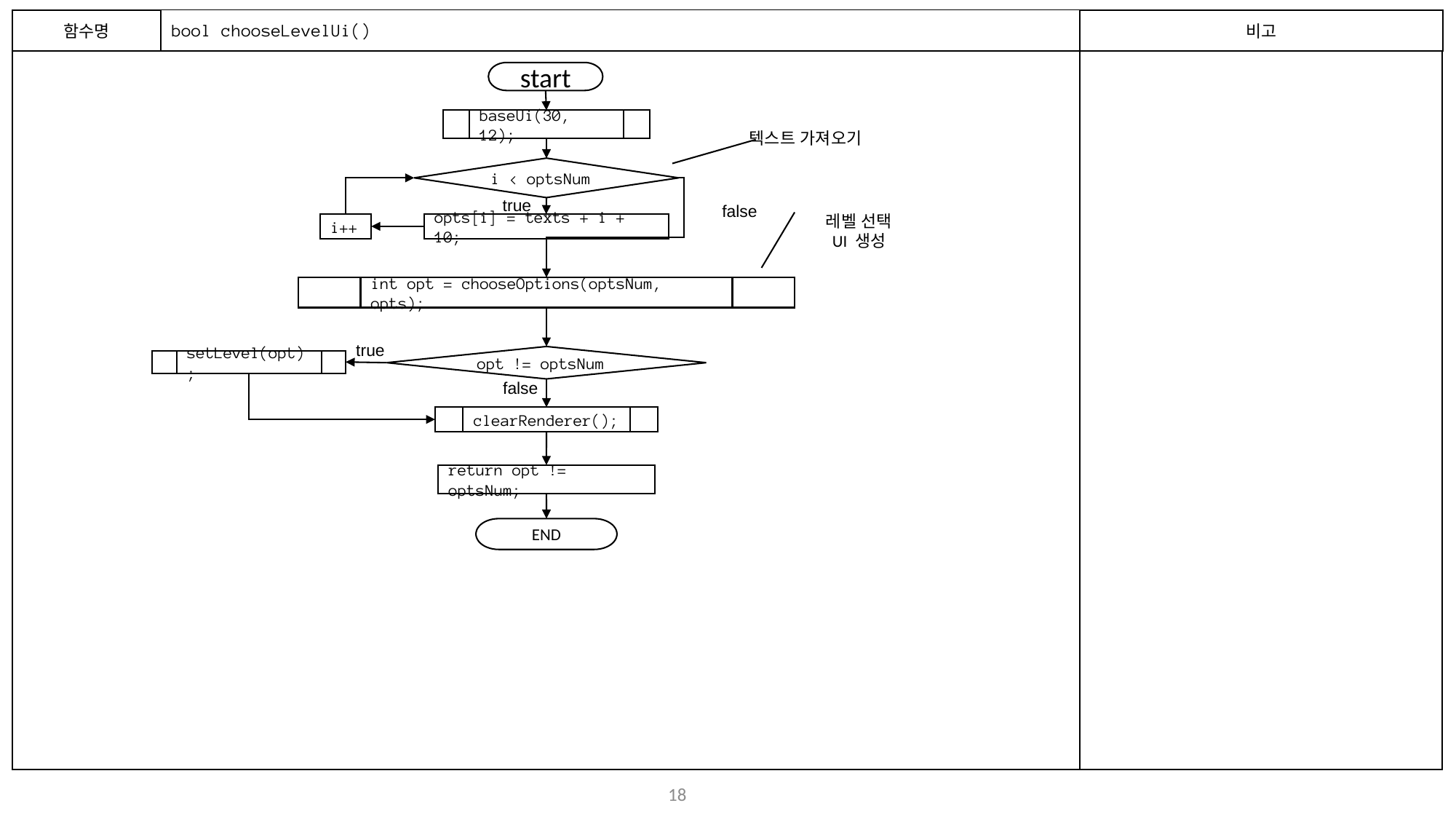

함수명
# bool chooseLevelUi()
비고

start
텍스트 가져오기
baseUi(30, 12);
i < optsNum
true
false
레벨 선택 UI 생성
i++
opts[i] = texts + i + 10;
int opt = chooseOptions(optsNum, opts);
true
opt != optsNum
setLevel(opt);
false
clearRenderer();
return opt != optsNum;
END
18